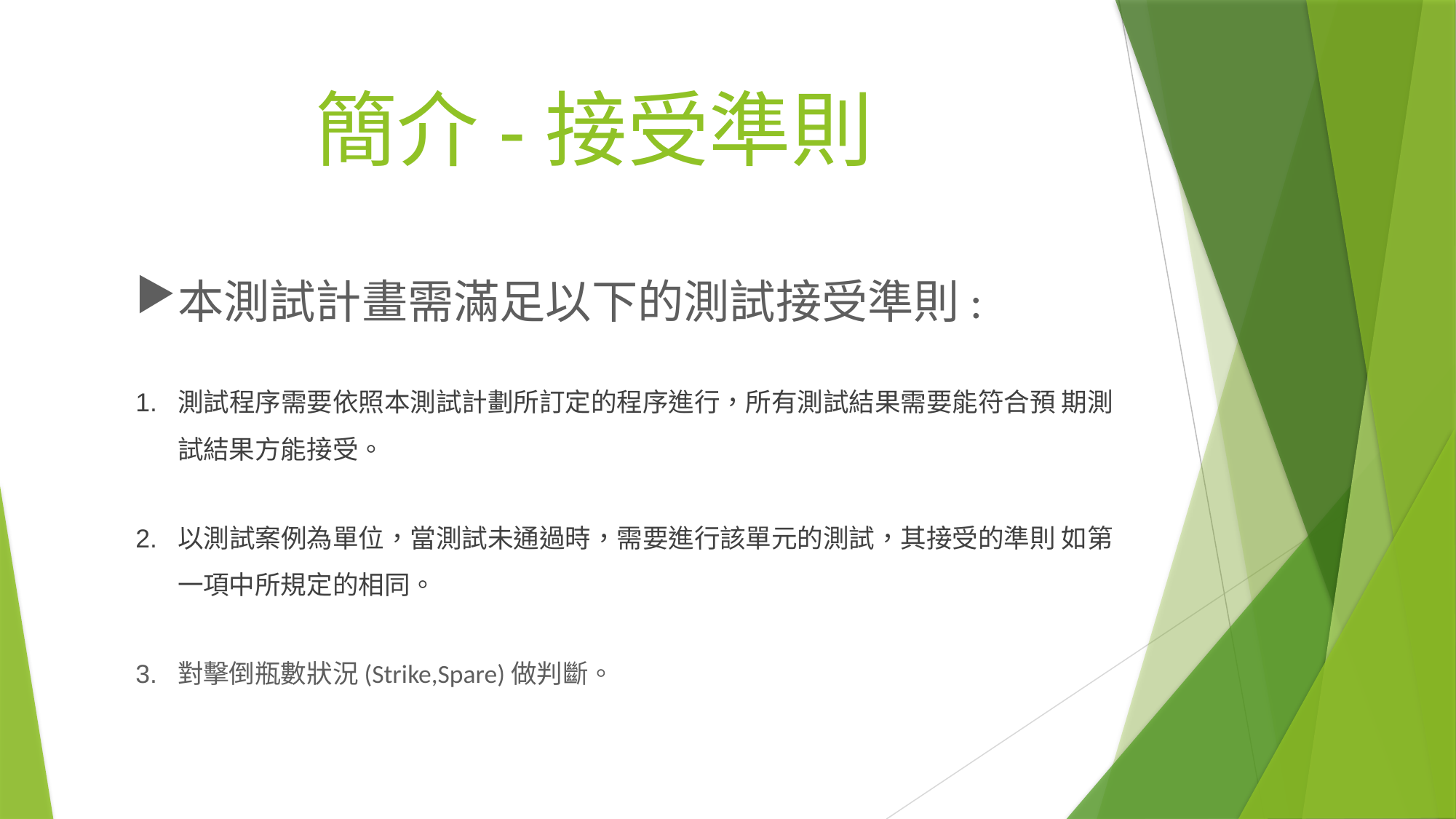

# 簡介-接受準則
本測試計畫需滿足以下的測試接受準則:
測試程序需要依照本測試計劃所訂定的程序進行，所有測試結果需要能符合預 期測試結果方能接受。
以測試案例為單位，當測試未通過時，需要進行該單元的測試，其接受的準則 如第一項中所規定的相同。
對擊倒瓶數狀況(Strike,Spare)做判斷。